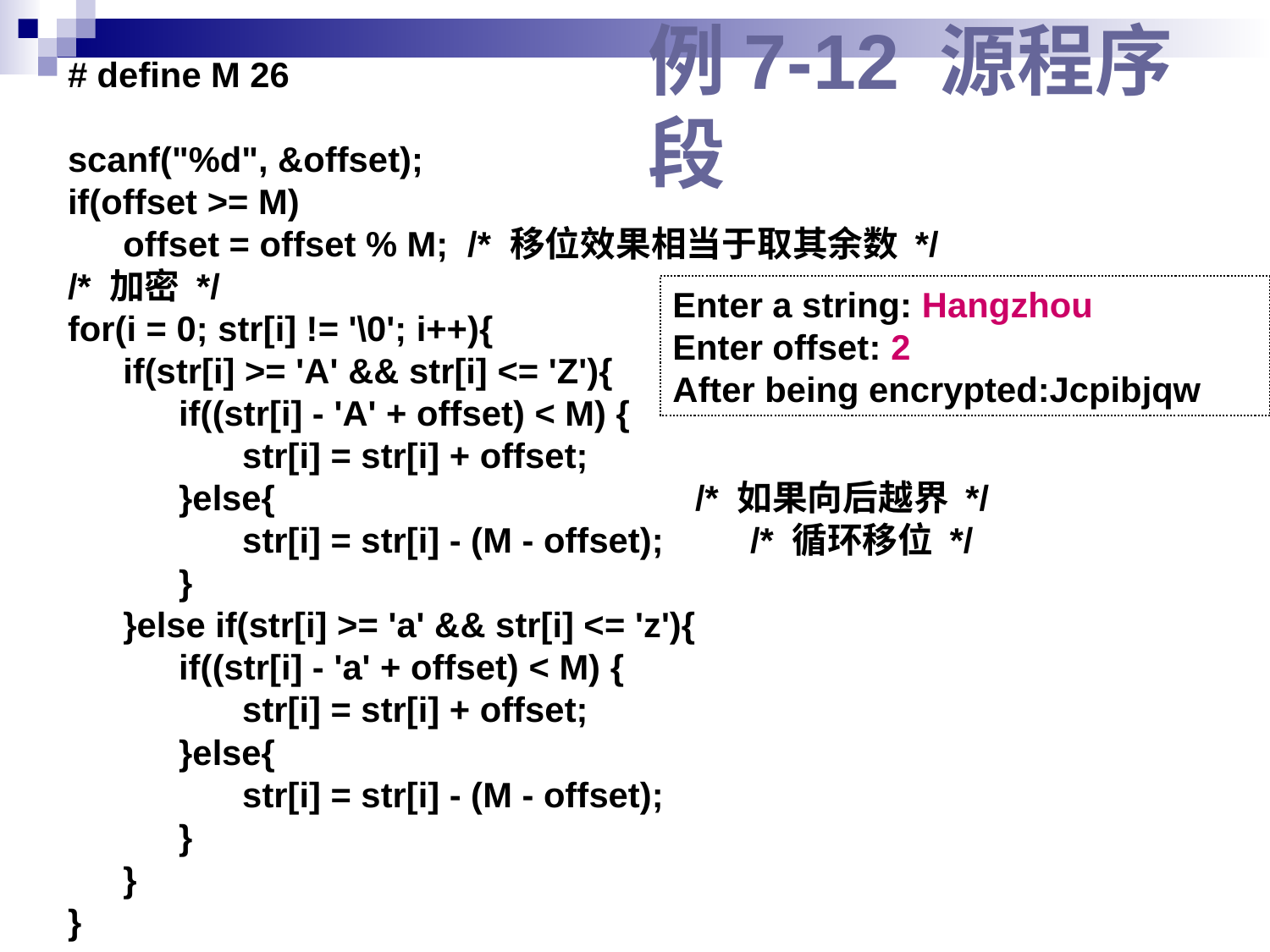

# 例7-12 源程序段
# define M 26

scanf("%d", &offset);
if(offset >= M)
offset = offset % M;  /* 移位效果相当于取其余数 */
/* 加密 */
for(i = 0; str[i] != '\0'; i++){
if(str[i] >= 'A' && str[i] <= 'Z'){
if((str[i] - 'A' + offset) < M) {
str[i] = str[i] + offset;
}else{	                                        /* 如果向后越界 */
str[i] = str[i] - (M - offset); 	/* 循环移位 */
}
}else if(str[i] >= 'a' && str[i] <= 'z'){
if((str[i] - 'a' + offset) < M) {
str[i] = str[i] + offset;
}else{
str[i] = str[i] - (M - offset);
}
}
}
Enter a string: Hangzhou
Enter offset: 2
After being encrypted:Jcpibjqw